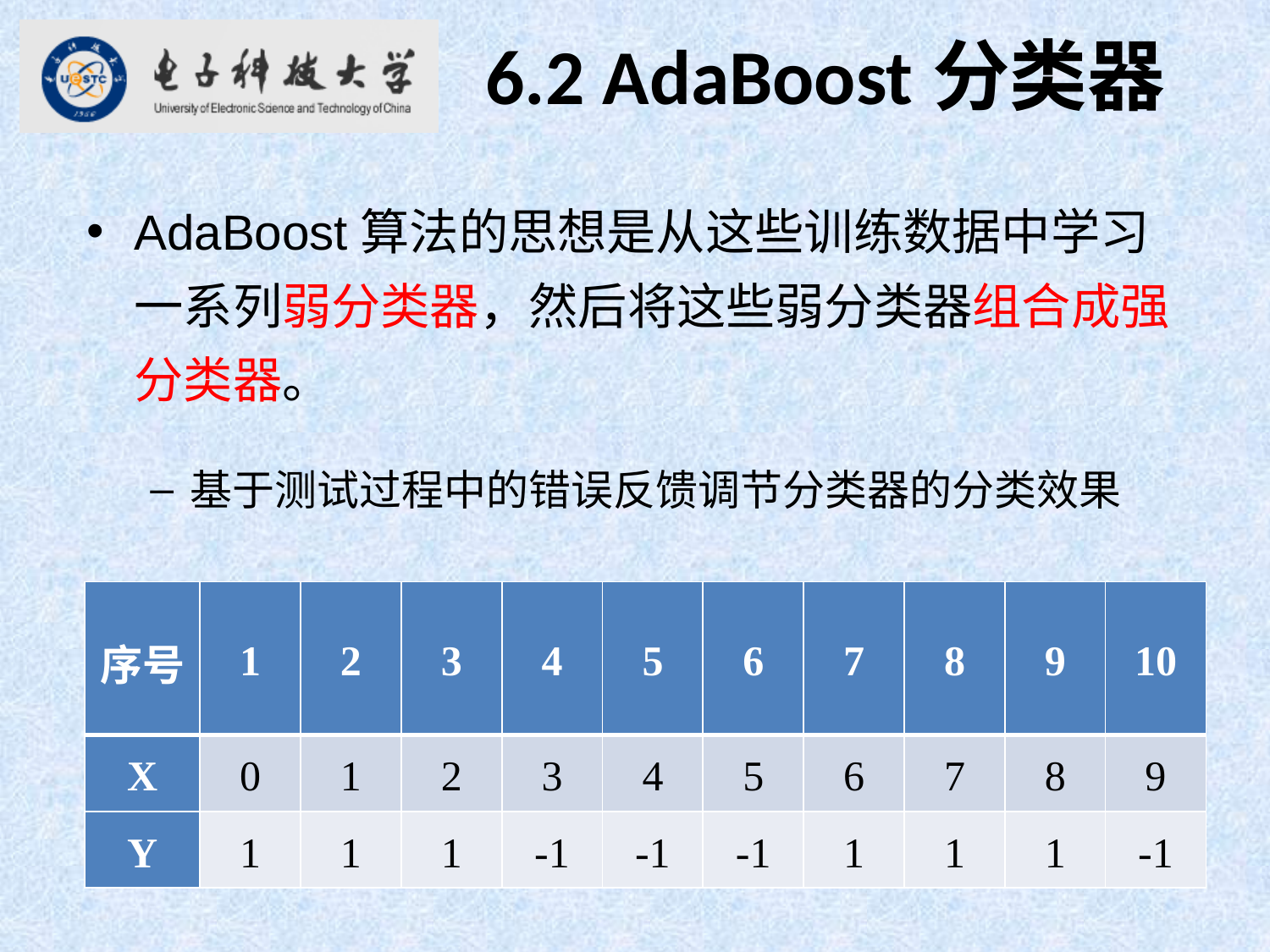

6.2 AdaBoost分类器
AdaBoost算法的思想是从这些训练数据中学习一系列弱分类器，然后将这些弱分类器组合成强分类器。
基于测试过程中的错误反馈调节分类器的分类效果
| 序号 | 1 | 2 | 3 | 4 | 5 | 6 | 7 | 8 | 9 | 10 |
| --- | --- | --- | --- | --- | --- | --- | --- | --- | --- | --- |
| X | 0 | 1 | 2 | 3 | 4 | 5 | 6 | 7 | 8 | 9 |
| Y | 1 | 1 | 1 | -1 | -1 | -1 | 1 | 1 | 1 | -1 |